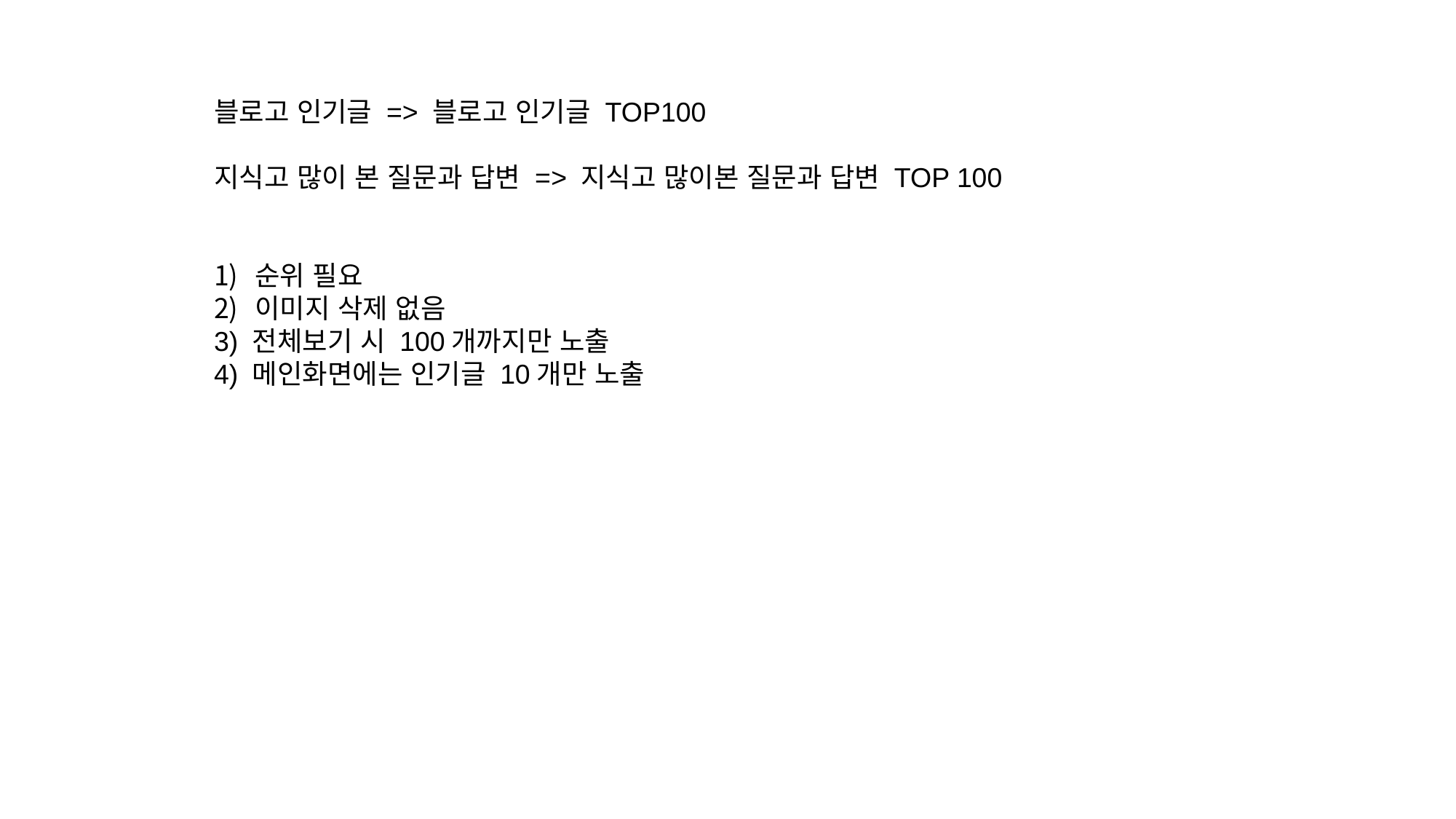

#
블로고 인기글 => 블로고 인기글 TOP100

지식고 많이 본 질문과 답변 => 지식고 많이본 질문과 답변 TOP 100

순위 필요
이미지 삭제 없음
3) 전체보기 시 100개까지만 노출
4) 메인화면에는 인기글 10개만 노출